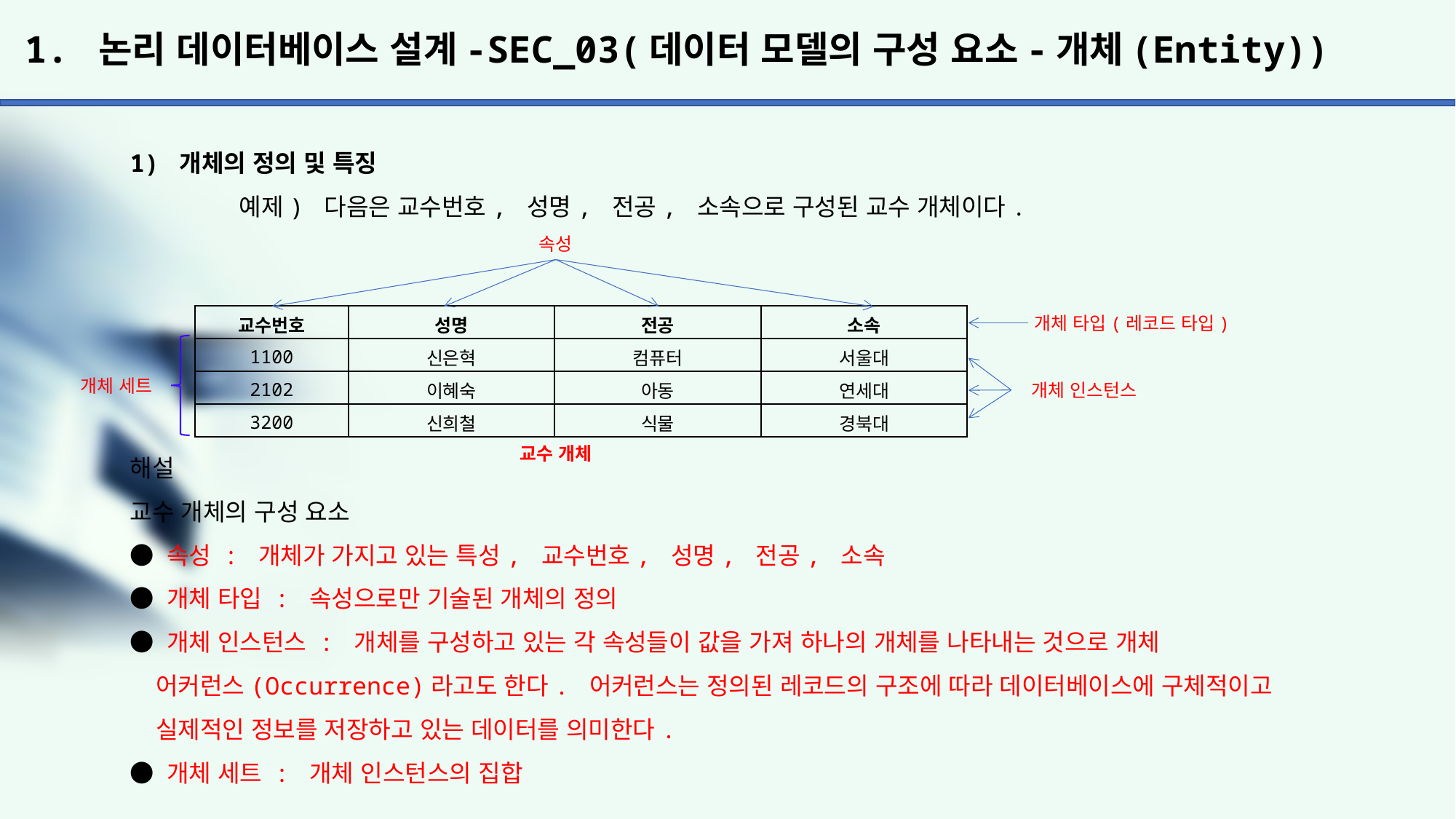

# 1. 논리 데이터베이스 설계-SEC_03(데이터 모델의 구성 요소-개체(Entity))
1) 개체의 정의 및 특징
	예제) 다음은 교수번호, 성명, 전공, 소속으로 구성된 교수 개체이다.

해설
교수 개체의 구성 요소
● 속성 : 개체가 가지고 있는 특성, 교수번호, 성명, 전공, 소속
● 개체 타입 : 속성으로만 기술된 개체의 정의
● 개체 인스턴스 : 개체를 구성하고 있는 각 속성들이 값을 가져 하나의 개체를 나타내는 것으로 개체
   어커런스(Occurrence)라고도 한다. 어커런스는 정의된 레코드의 구조에 따라 데이터베이스에 구체적이고
   실제적인 정보를 저장하고 있는 데이터를 의미한다.
● 개체 세트 : 개체 인스턴스의 집합
속성
| 교수번호 | 성명 | 전공 | 소속 |
| --- | --- | --- | --- |
| 1100 | 신은혁 | 컴퓨터 | 서울대 |
| 2102 | 이혜숙 | 아동 | 연세대 |
| 3200 | 신희철 | 식물 | 경북대 |
개체 타입(레코드 타입)

개체 세트
개체 인스턴스
교수 개체